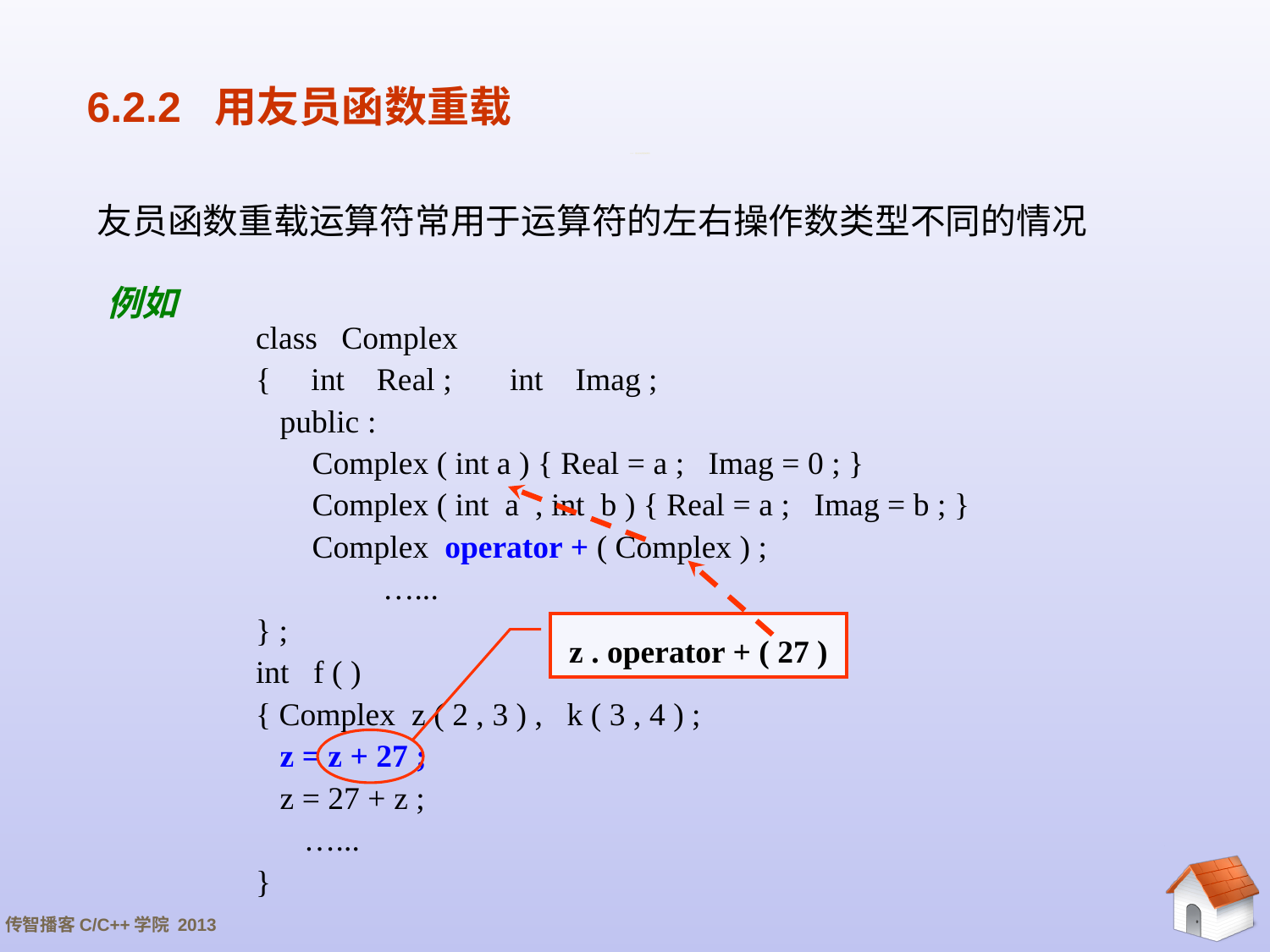

6.2.2  用友员函数重载
# 6.2.2  用友员函数重载算符
友员函数重载运算符常用于运算符的左右操作数类型不同的情况
例如
class   Complex
{     int    Real ;	int    Imag ;
   public :
       Complex ( int a ) { Real = a ;   Imag = 0 ; }
       Complex ( int  a  , int  b ) { Real = a ;   Imag = b ; }
       Complex  operator + ( Complex ) ;
	…...
} ;
int   f ( )
{ Complex  z ( 2 , 3 ) ,   k ( 3 , 4 ) ;
   z = z + 27 ;
   z = 27 + z ;
      …...
}

z . operator + ( 27 )